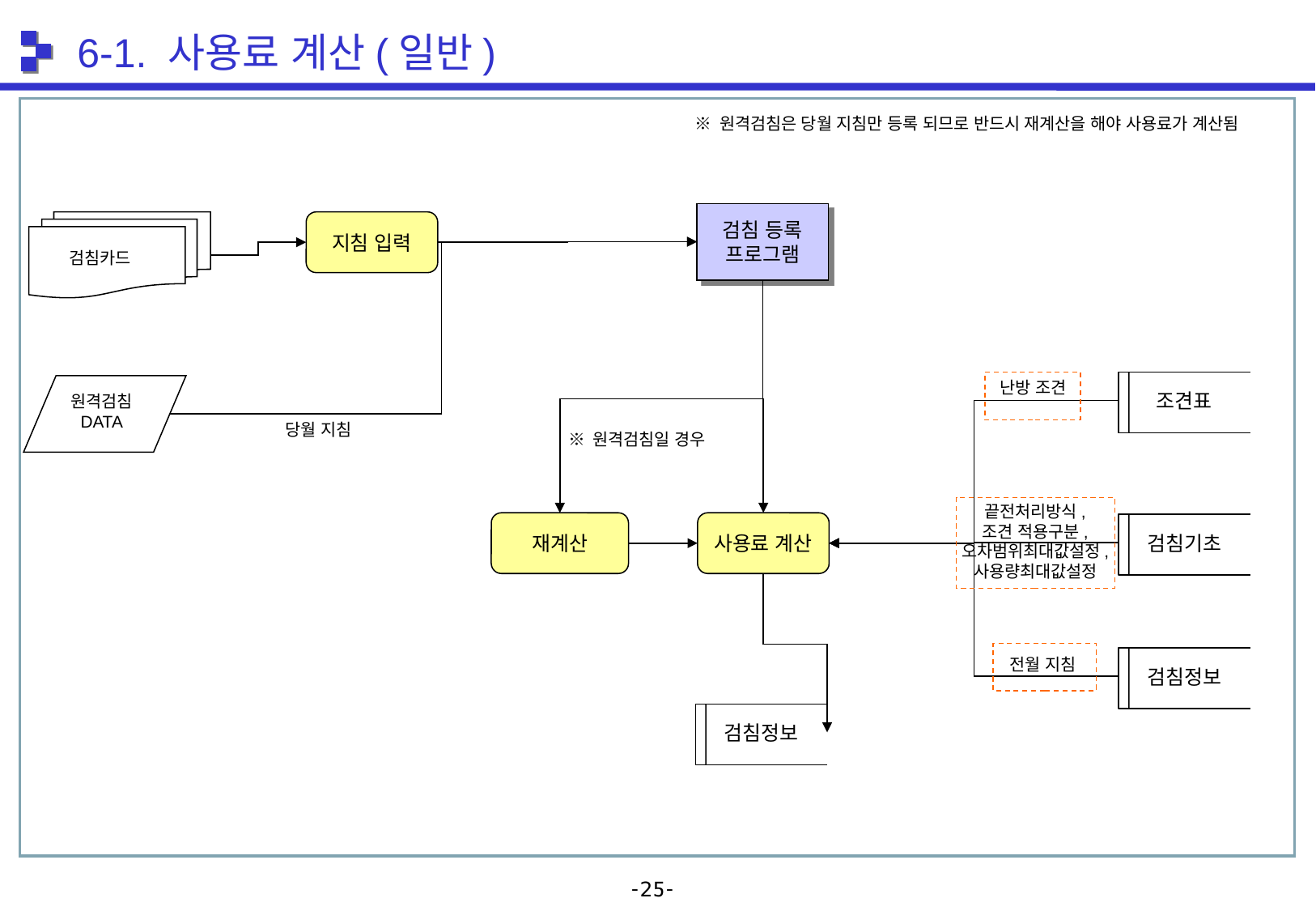

6-1. 사용료 계산(일반)

※ 원격검침은 당월 지침만 등록 되므로 반드시 재계산을 해야 사용료가 계산됨
검침 등록
프로그램

검침카드
지침 입력
난방 조견

조견표

원격검침
DATA

당월 지침
※ 원격검침일 경우
끝전처리방식,
조견 적용구분,
오차범위최대값설정,
사용량최대값설정

재계산
사용료 계산

검침기초

전월 지침

검침정보

검침정보